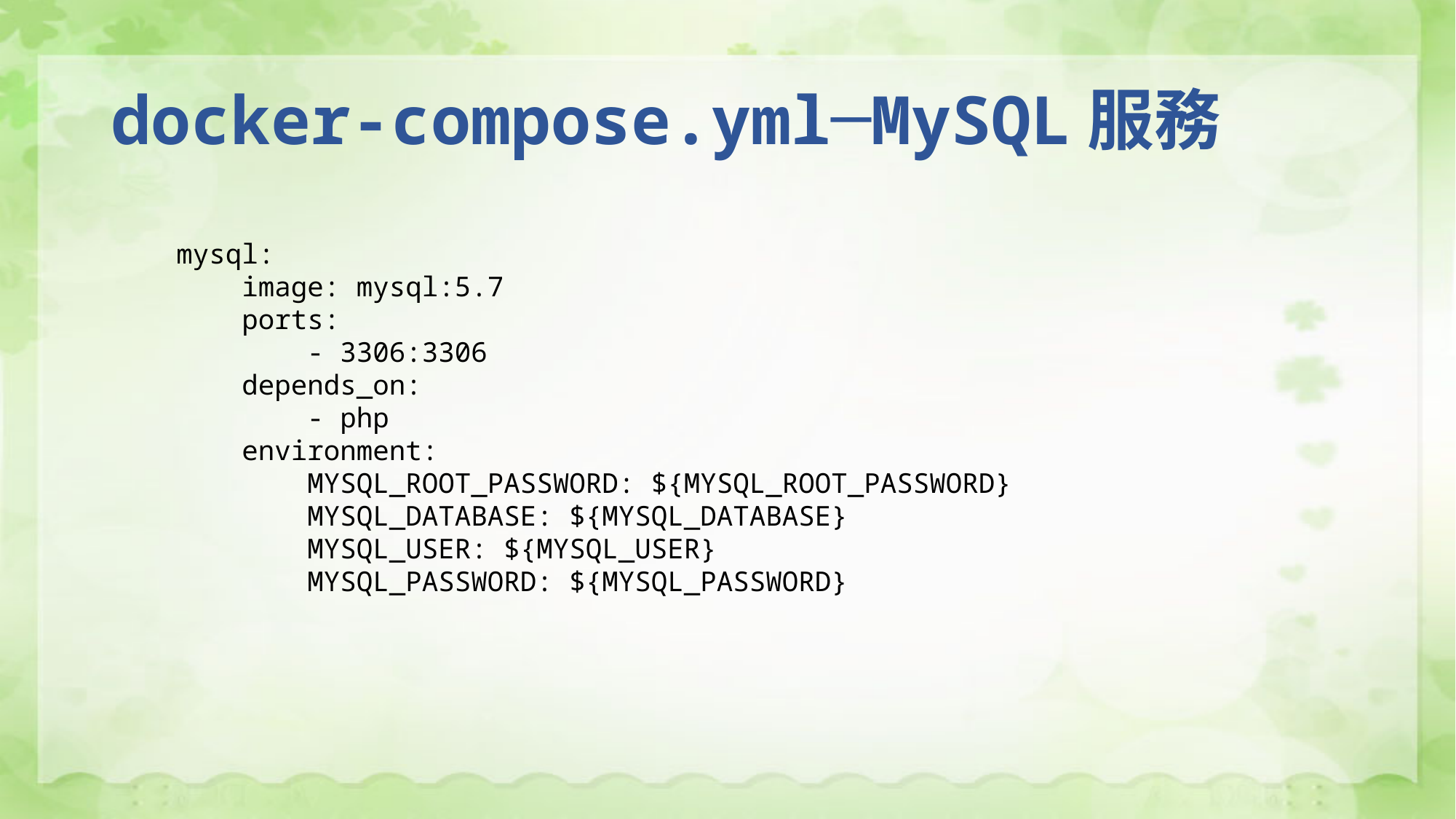

# docker-compose.yml─MySQL服務
    mysql:
        image: mysql:5.7
        ports:
            - 3306:3306
        depends_on:
            - php
        environment:
            MYSQL_ROOT_PASSWORD: ${MYSQL_ROOT_PASSWORD}
            MYSQL_DATABASE: ${MYSQL_DATABASE}
            MYSQL_USER: ${MYSQL_USER}
            MYSQL_PASSWORD: ${MYSQL_PASSWORD}